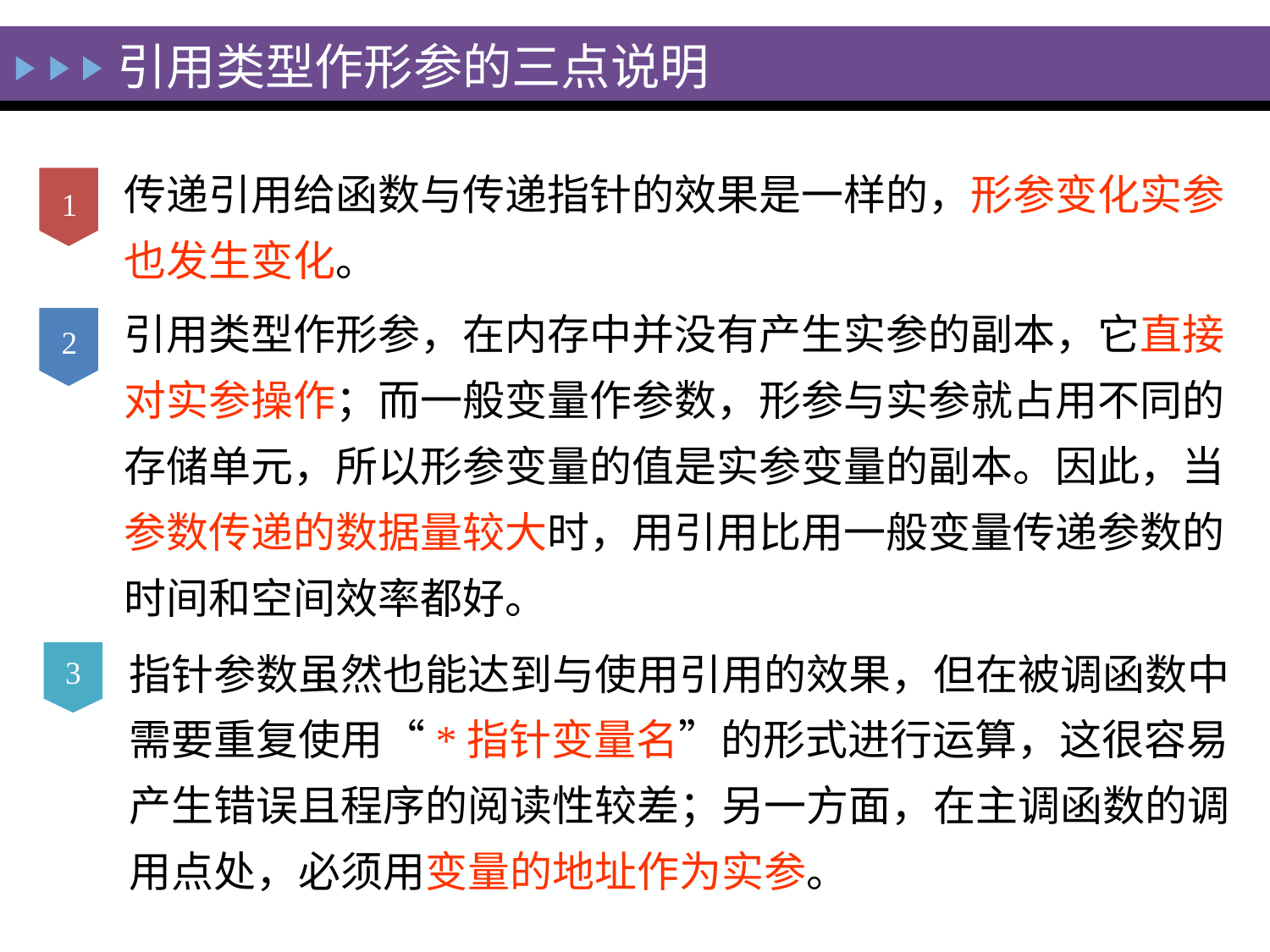

引用类型作形参的三点说明
传递引用给函数与传递指针的效果是一样的，形参变化实参也发生变化。
引用类型作形参，在内存中并没有产生实参的副本，它直接对实参操作；而一般变量作参数，形参与实参就占用不同的存储单元，所以形参变量的值是实参变量的副本。因此，当参数传递的数据量较大时，用引用比用一般变量传递参数的时间和空间效率都好。
1

2

指针参数虽然也能达到与使用引用的效果，但在被调函数中需要重复使用“*指针变量名”的形式进行运算，这很容易产生错误且程序的阅读性较差；另一方面，在主调函数的调用点处，必须用变量的地址作为实参。
3